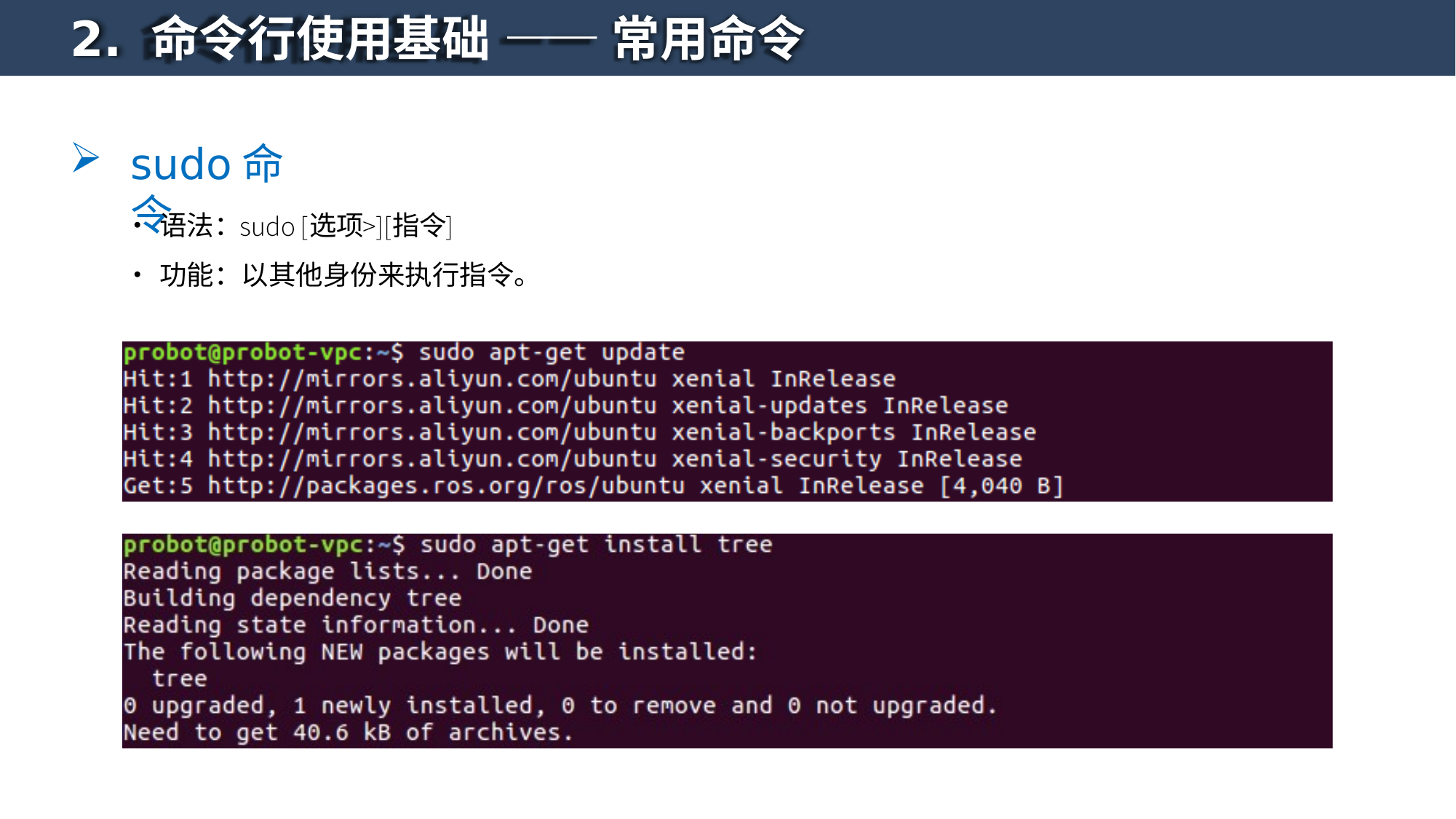

# 2. 命令行使用基础 —— 常用命令
sudo命令
•	语法：	选项	指令
•	功能：以其他身份来执行指令。